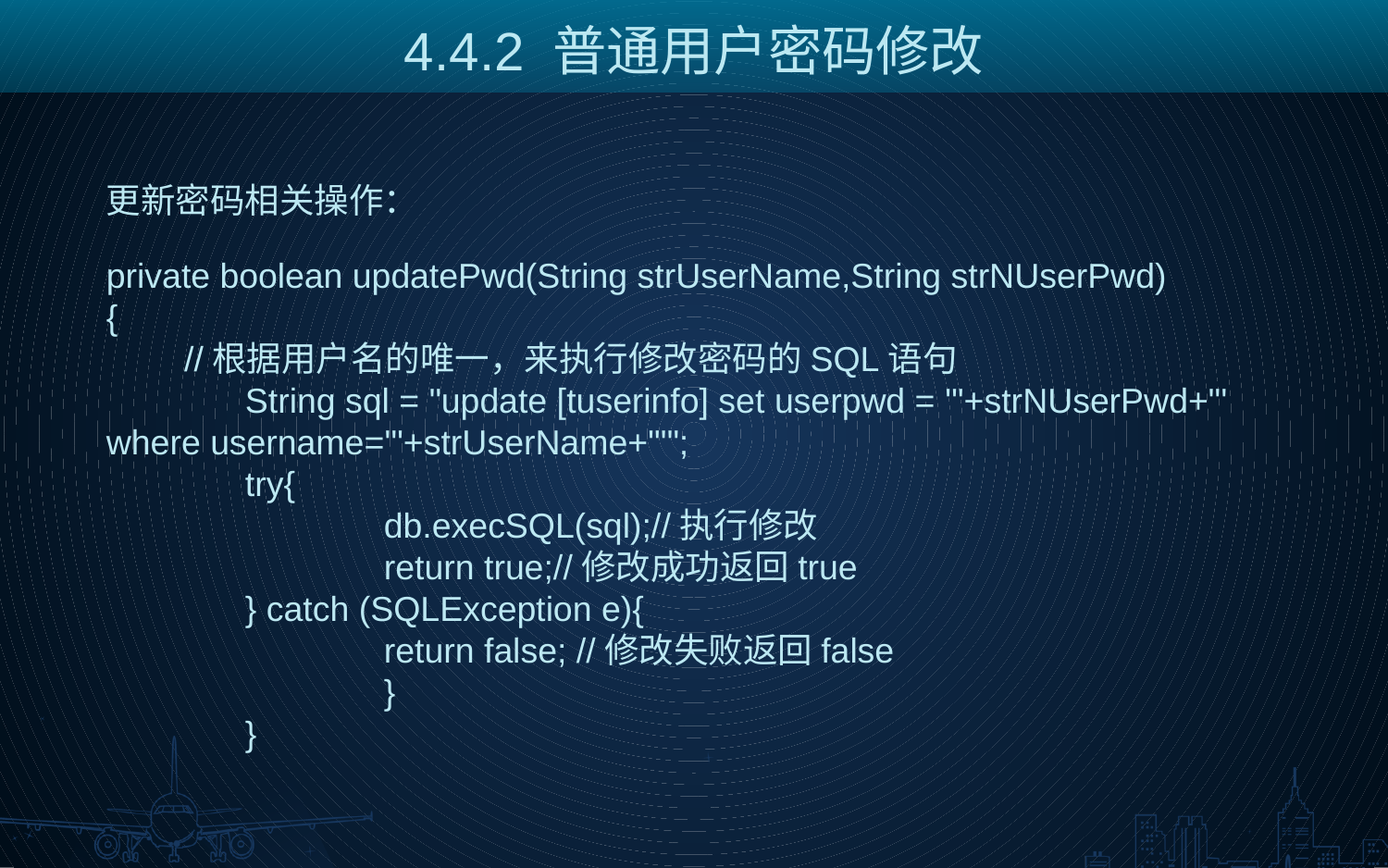

4.4.2 普通用户密码修改
更新密码相关操作：
private boolean updatePwd(String strUserName,String strNUserPwd)
{
        //根据用户名的唯一，来执行修改密码的SQL语句
	String sql = "update [tuserinfo] set userpwd = '"+strNUserPwd+"' where username='"+strUserName+"'";
	try{
		db.execSQL(sql);//执行修改
		return true;//修改成功返回true
	} catch (SQLException e){
		return false; //修改失败返回false
		}
	}